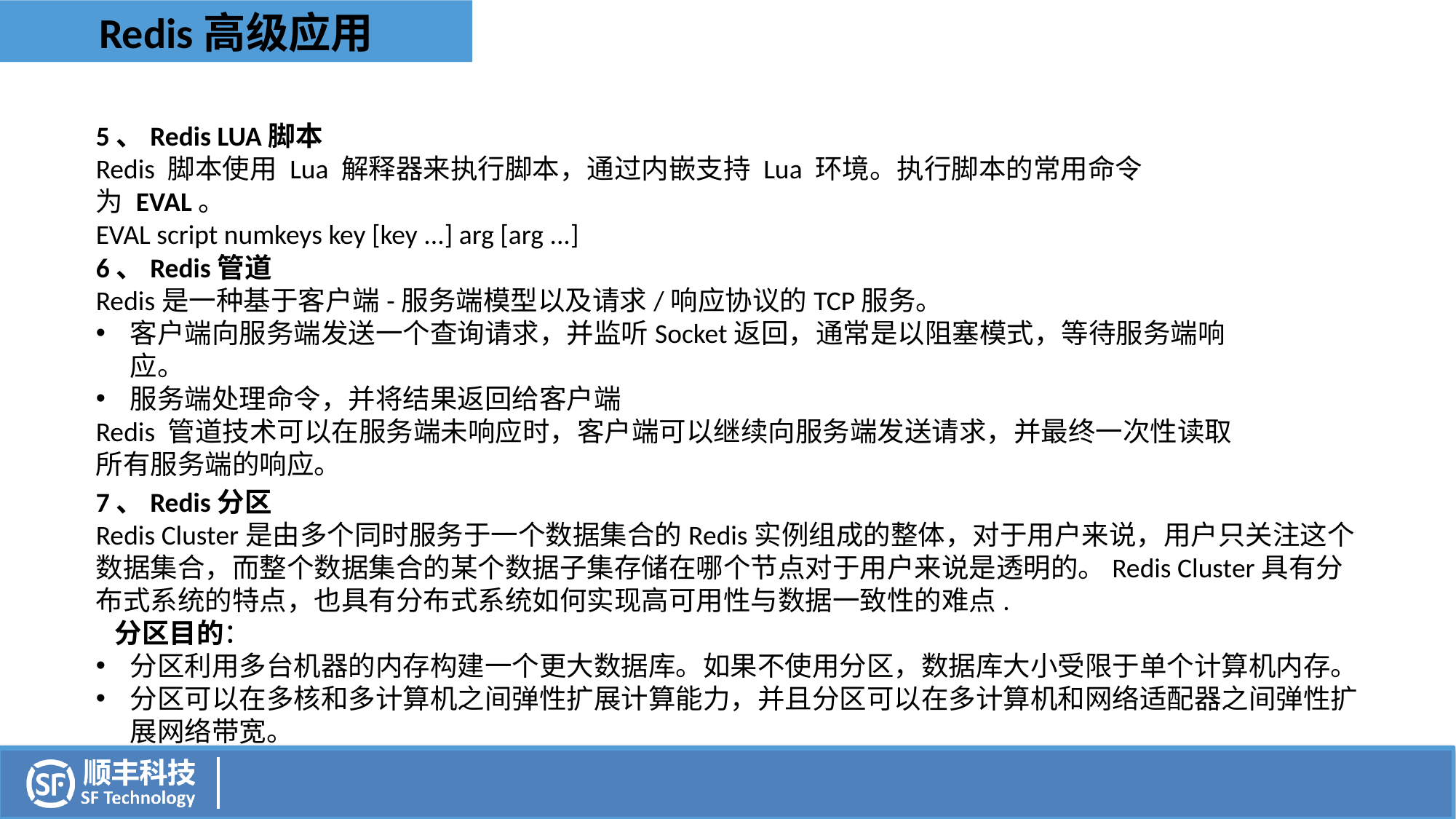

Redis高级应用
5、Redis LUA脚本
Redis 脚本使用 Lua 解释器来执行脚本，通过内嵌支持 Lua 环境。执行脚本的常用命令为 EVAL。
EVAL script numkeys key [key ...] arg [arg ...]
6、Redis管道
Redis是一种基于客户端-服务端模型以及请求/响应协议的TCP服务。
客户端向服务端发送一个查询请求，并监听Socket返回，通常是以阻塞模式，等待服务端响应。
服务端处理命令，并将结果返回给客户端
Redis 管道技术可以在服务端未响应时，客户端可以继续向服务端发送请求，并最终一次性读取所有服务端的响应。
7、Redis分区
Redis Cluster是由多个同时服务于一个数据集合的Redis实例组成的整体，对于用户来说，用户只关注这个数据集合，而整个数据集合的某个数据子集存储在哪个节点对于用户来说是透明的。Redis Cluster具有分布式系统的特点，也具有分布式系统如何实现高可用性与数据一致性的难点.
  分区目的：
分区利用多台机器的内存构建一个更大数据库。如果不使用分区，数据库大小受限于单个计算机内存。
分区可以在多核和多计算机之间弹性扩展计算能力，并且分区可以在多计算机和网络适配器之间弹性扩展网络带宽。